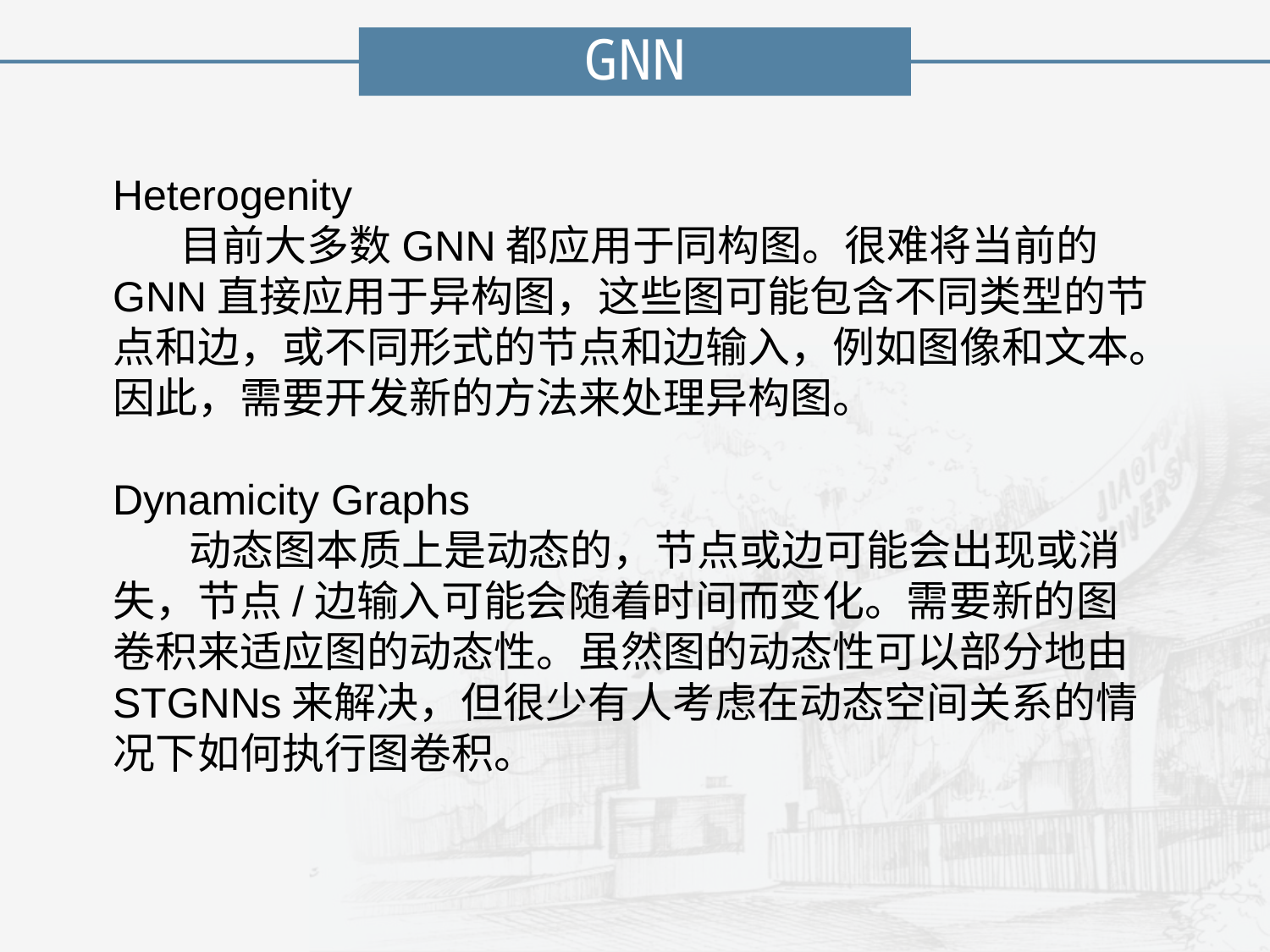

GNN
Heterogenity
      目前大多数GNN都应用于同构图。很难将当前的GNN直接应用于异构图，这些图可能包含不同类型的节点和边，或不同形式的节点和边输入，例如图像和文本。因此，需要开发新的方法来处理异构图。

Dynamicity Graphs
       动态图本质上是动态的，节点或边可能会出现或消失，节点/边输入可能会随着时间而变化。需要新的图卷积来适应图的动态性。虽然图的动态性可以部分地由STGNNs来解决，但很少有人考虑在动态空间关系的情况下如何执行图卷积。